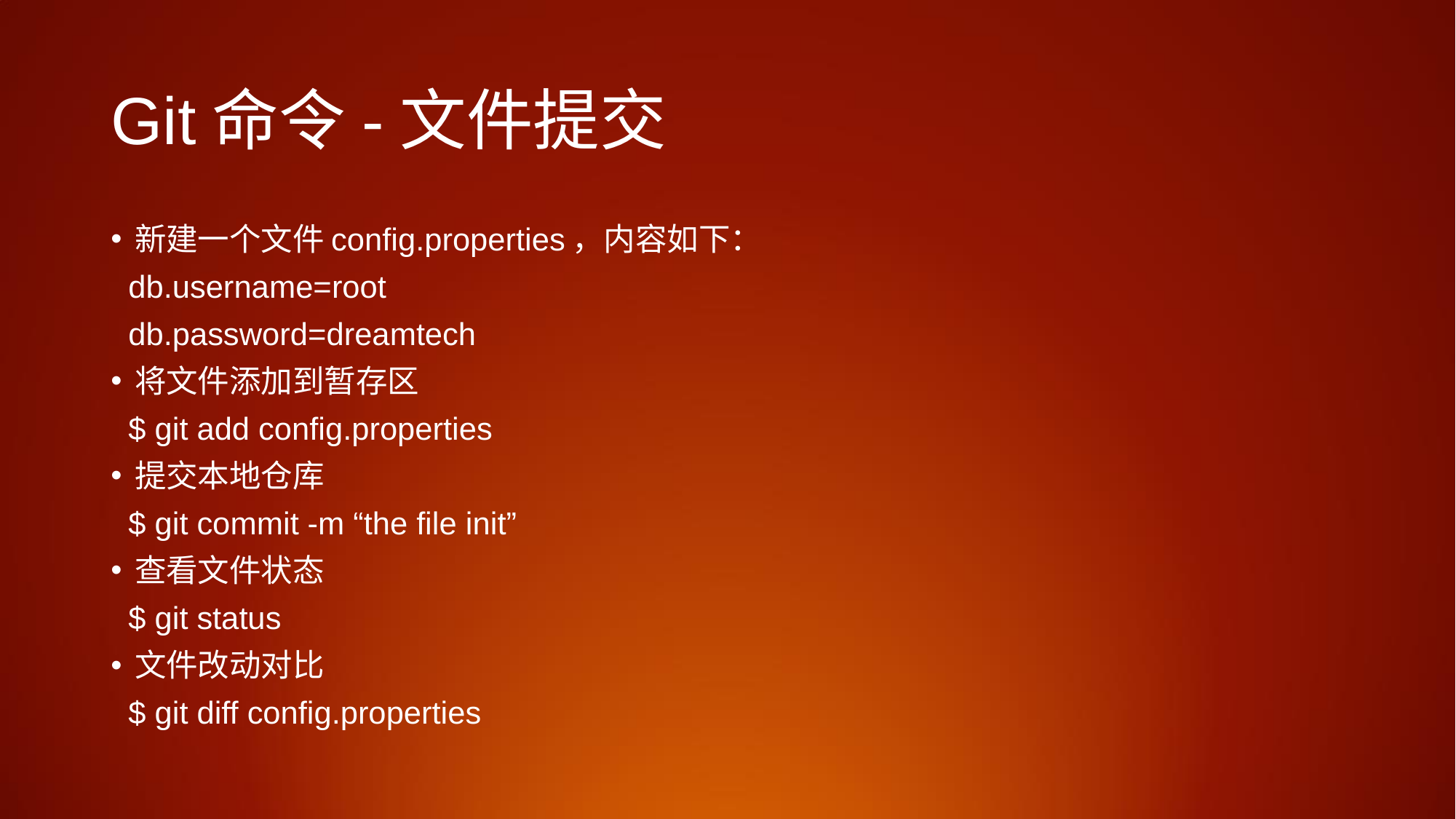

# Git命令-文件提交
新建一个文件config.properties，内容如下：
  db.username=root
  db.password=dreamtech
将文件添加到暂存区
  $ git add config.properties
提交本地仓库
  $ git commit -m “the file init”
查看文件状态
  $ git status
文件改动对比
  $ git diff config.properties